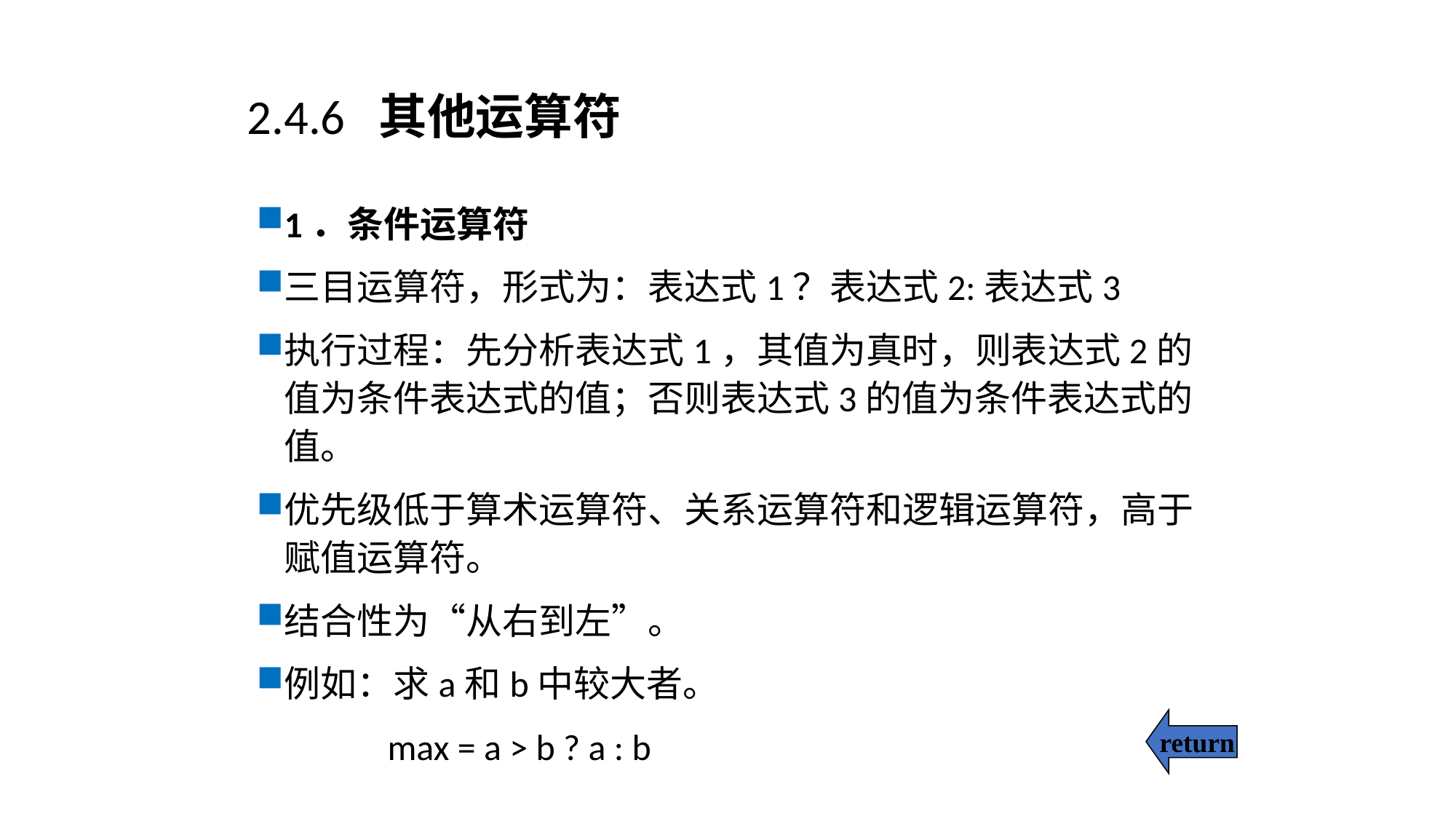

# 2.4.6  其他运算符
1．条件运算符
三目运算符，形式为：表达式1？表达式2:表达式3
执行过程：先分析表达式1，其值为真时，则表达式2的值为条件表达式的值；否则表达式3的值为条件表达式的值。
优先级低于算术运算符、关系运算符和逻辑运算符，高于赋值运算符。
结合性为“从右到左”。
例如：求a和b中较大者。
                max = a > b ? a : b

return